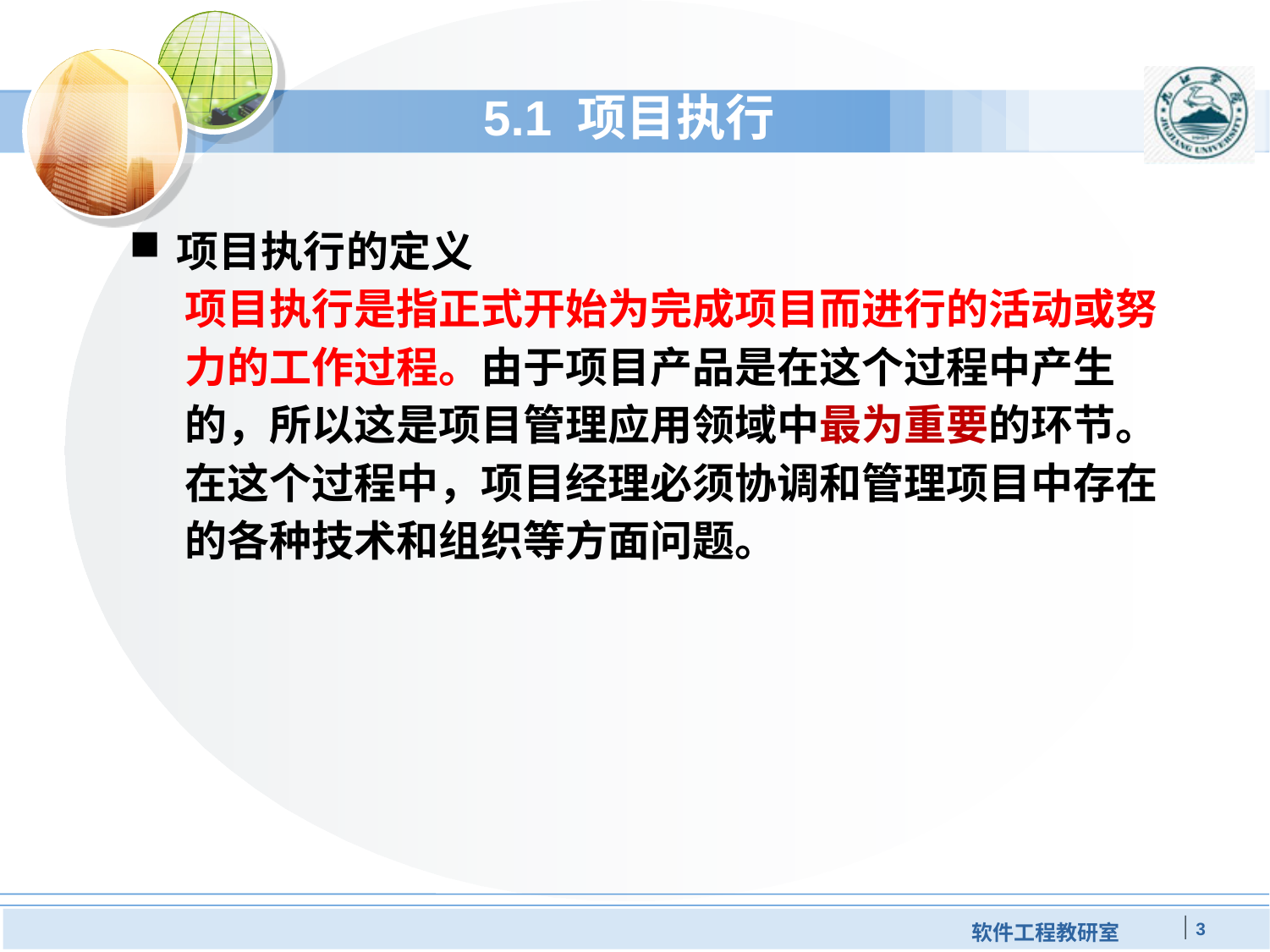

# 5.1 项目执行
项目执行的定义
项目执行是指正式开始为完成项目而进行的活动或努力的工作过程。由于项目产品是在这个过程中产生的，所以这是项目管理应用领域中最为重要的环节。在这个过程中，项目经理必须协调和管理项目中存在的各种技术和组织等方面问题。